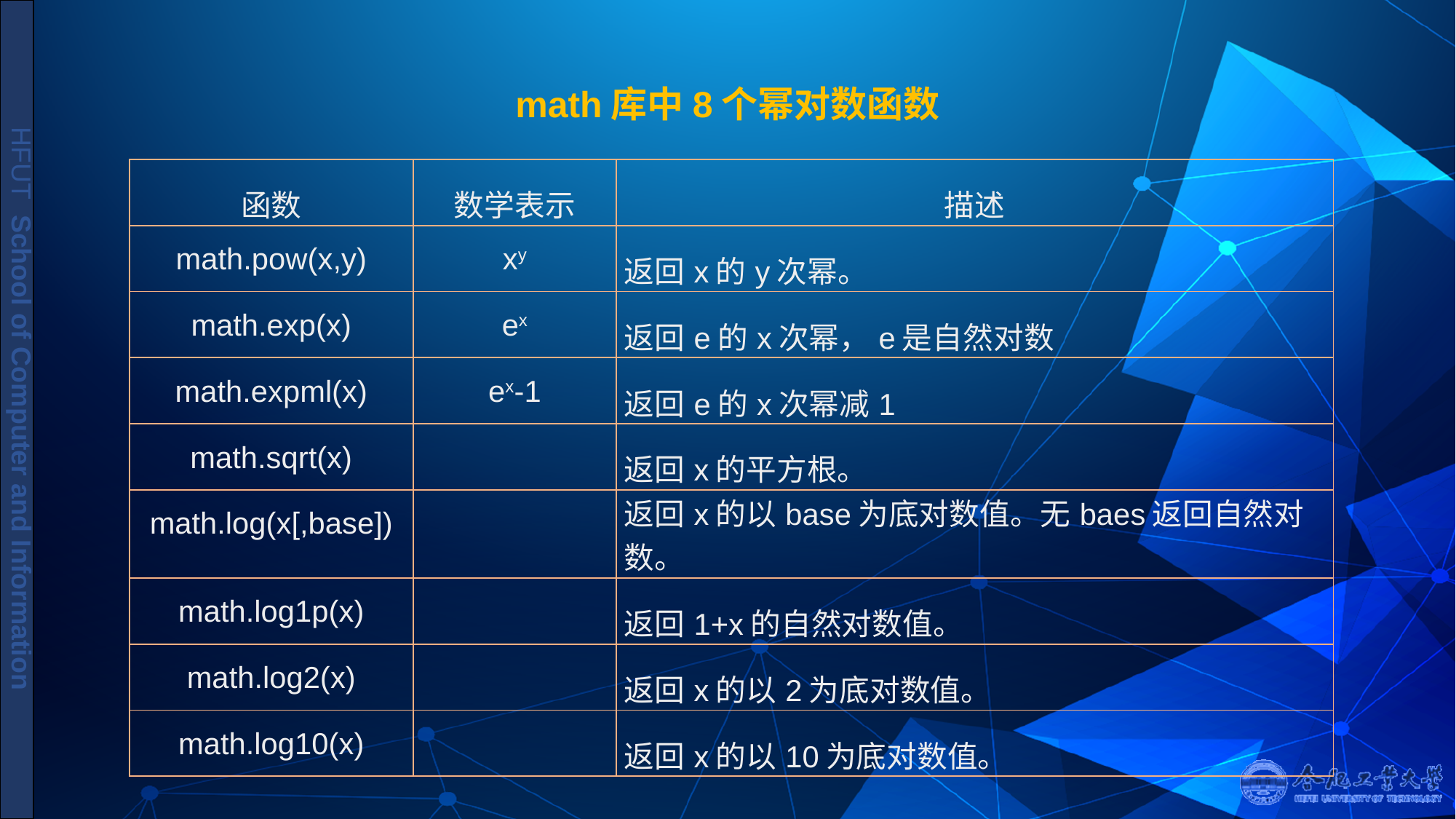

# math库中8个幂对数函数
| 函数 | 数学表示 | 描述 |
| --- | --- | --- |
| math.pow(x,y) | xy | 返回x的y次幂。 |
| math.exp(x) | ex | 返回e的x次幂，e是自然对数 |
| math.expml(x) | ex-1 | 返回e的x次幂减1 |
| math.sqrt(x) |  | 返回x的平方根。 |
| math.log(x[,base]) |  | 返回x的以base为底对数值。无baes返回自然对数。 |
| math.log1p(x) |  | 返回1+x的自然对数值。 |
| math.log2(x) |  | 返回x的以2为底对数值。 |
| math.log10(x) |  | 返回x的以10为底对数值。 |